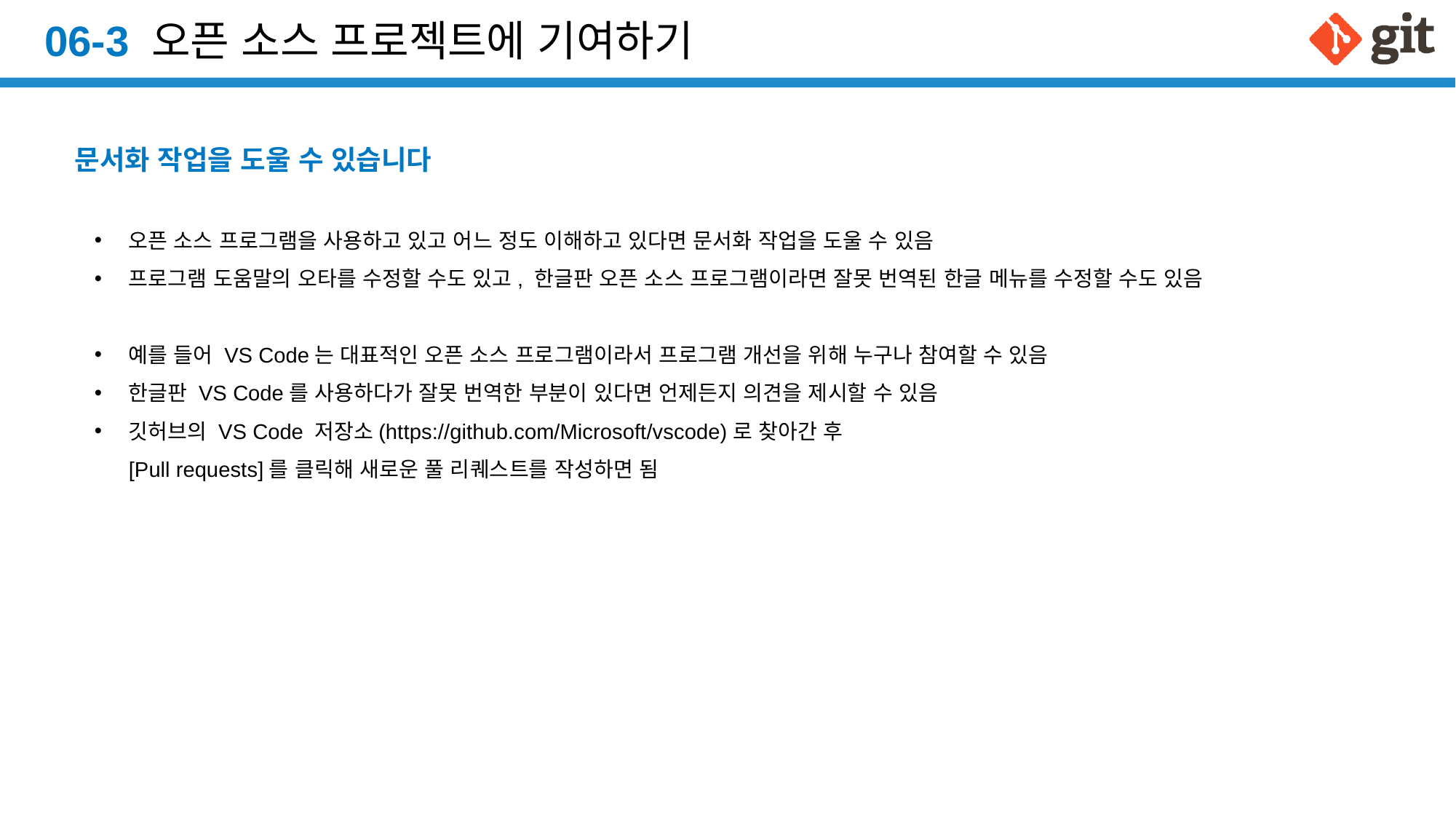

# 06-3 오픈 소스 프로젝트에 기여하기
문서화 작업을 도울 수 있습니다
오픈 소스 프로그램을 사용하고 있고 어느 정도 이해하고 있다면 문서화 작업을 도울 수 있음
프로그램 도움말의 오타를 수정할 수도 있고, 한글판 오픈 소스 프로그램이라면 잘못 번역된 한글 메뉴를 수정할 수도 있음

예를 들어 VS Code는 대표적인 오픈 소스 프로그램이라서 프로그램 개선을 위해 누구나 참여할 수 있음
한글판 VS Code를 사용하다가 잘못 번역한 부분이 있다면 언제든지 의견을 제시할 수 있음
깃허브의 VS Code 저장소(https://github.com/Microsoft/vscode)로 찾아간 후
[Pull requests]를 클릭해 새로운 풀 리퀘스트를 작성하면 됨